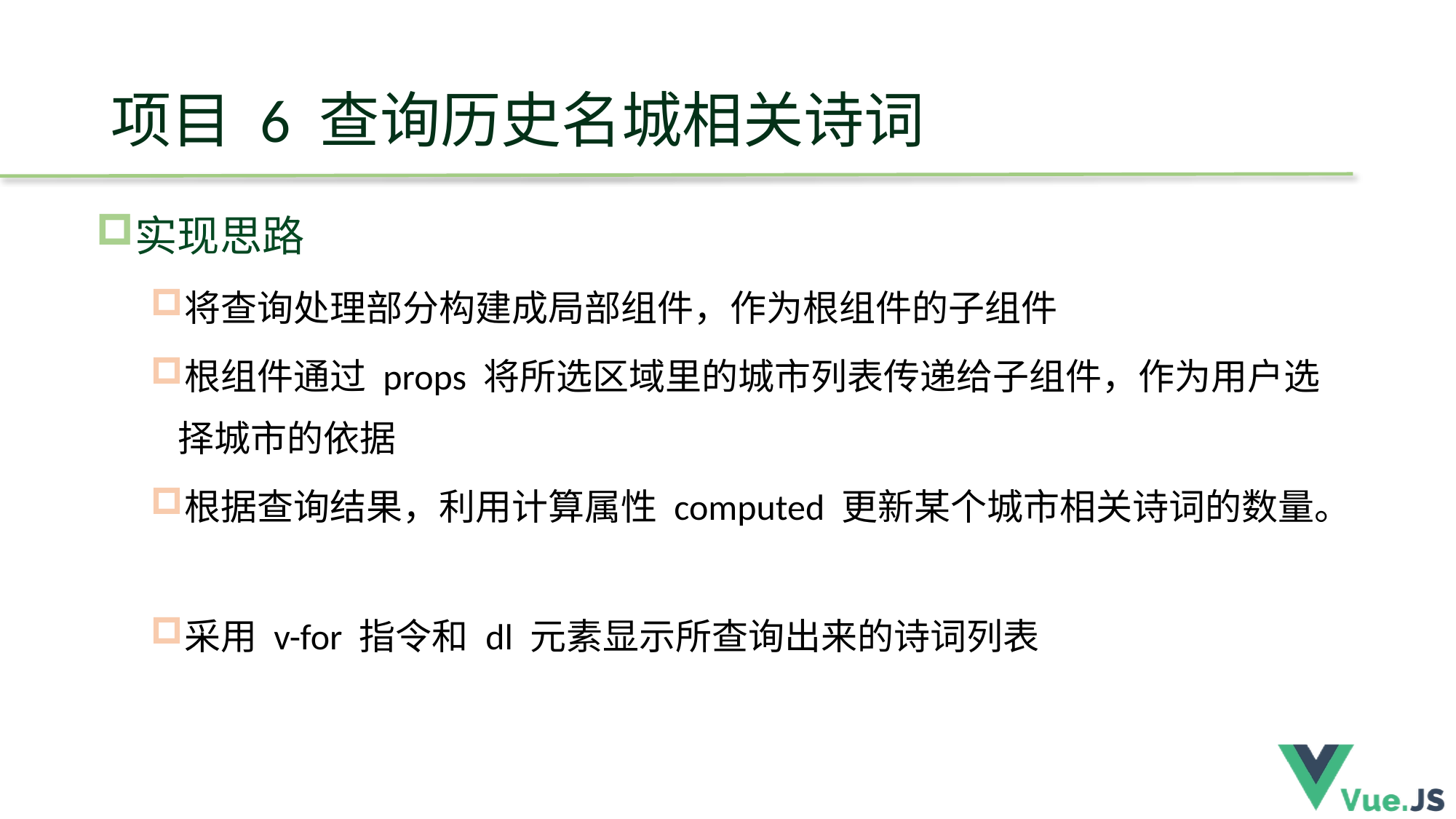

# 项目 6 查询历史名城相关诗词
实现思路
将查询处理部分构建成局部组件，作为根组件的子组件
根组件通过 props 将所选区域里的城市列表传递给子组件，作为用户选择城市的依据
根据查询结果，利用计算属性 computed 更新某个城市相关诗词的数量。
采用 v-for 指令和 dl 元素显示所查询出来的诗词列表